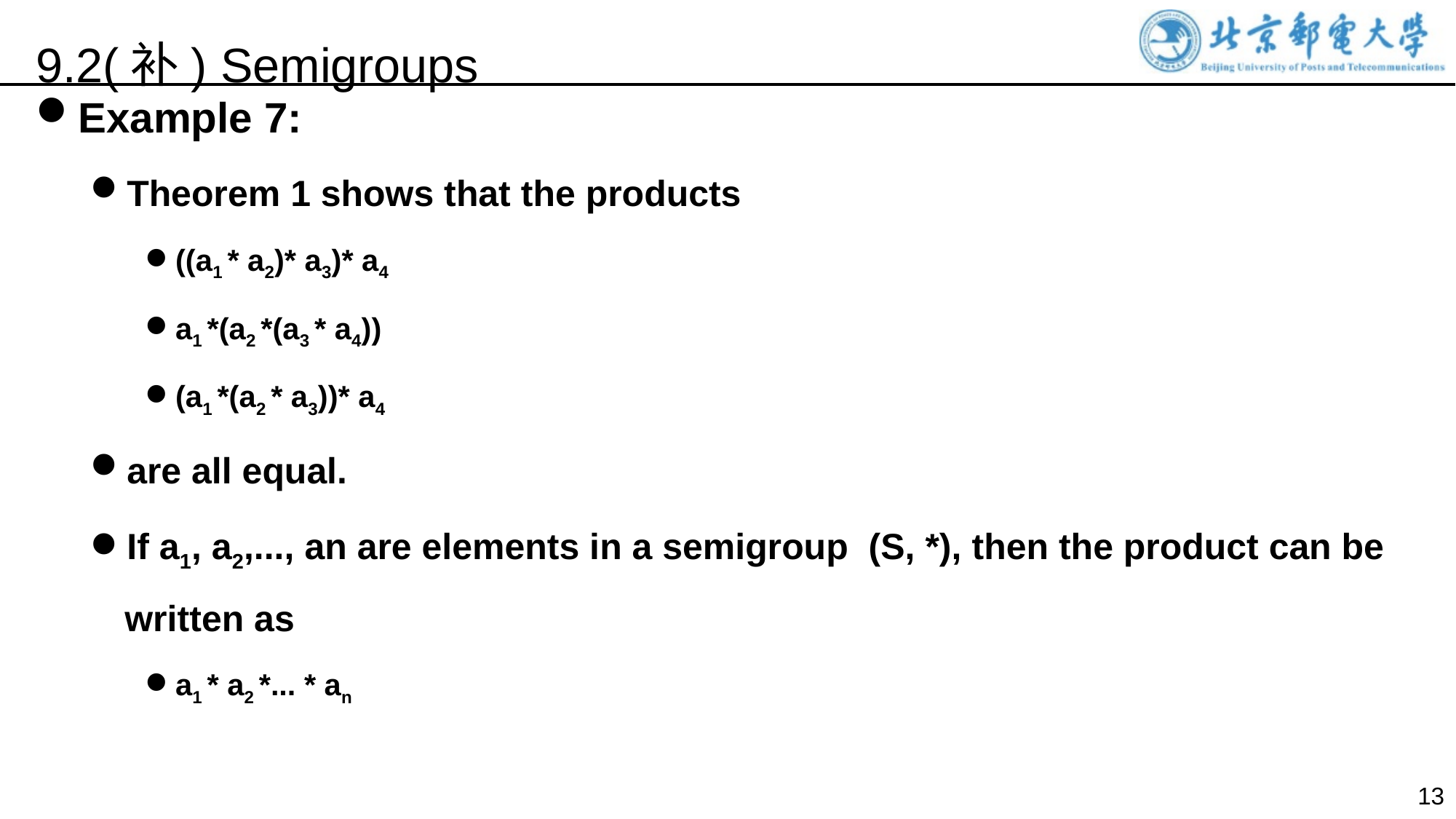

Example 7:
Theorem 1 shows that the products
((a1 * a2)* a3)* a4
a1 *(a2 *(a3 * a4))
(a1 *(a2 * a3))* a4
are all equal.
If a1, a2,..., an are elements in a semigroup  (S, *), then the product can be written as
a1 * a2 *... * an

9.2(补) Semigroups